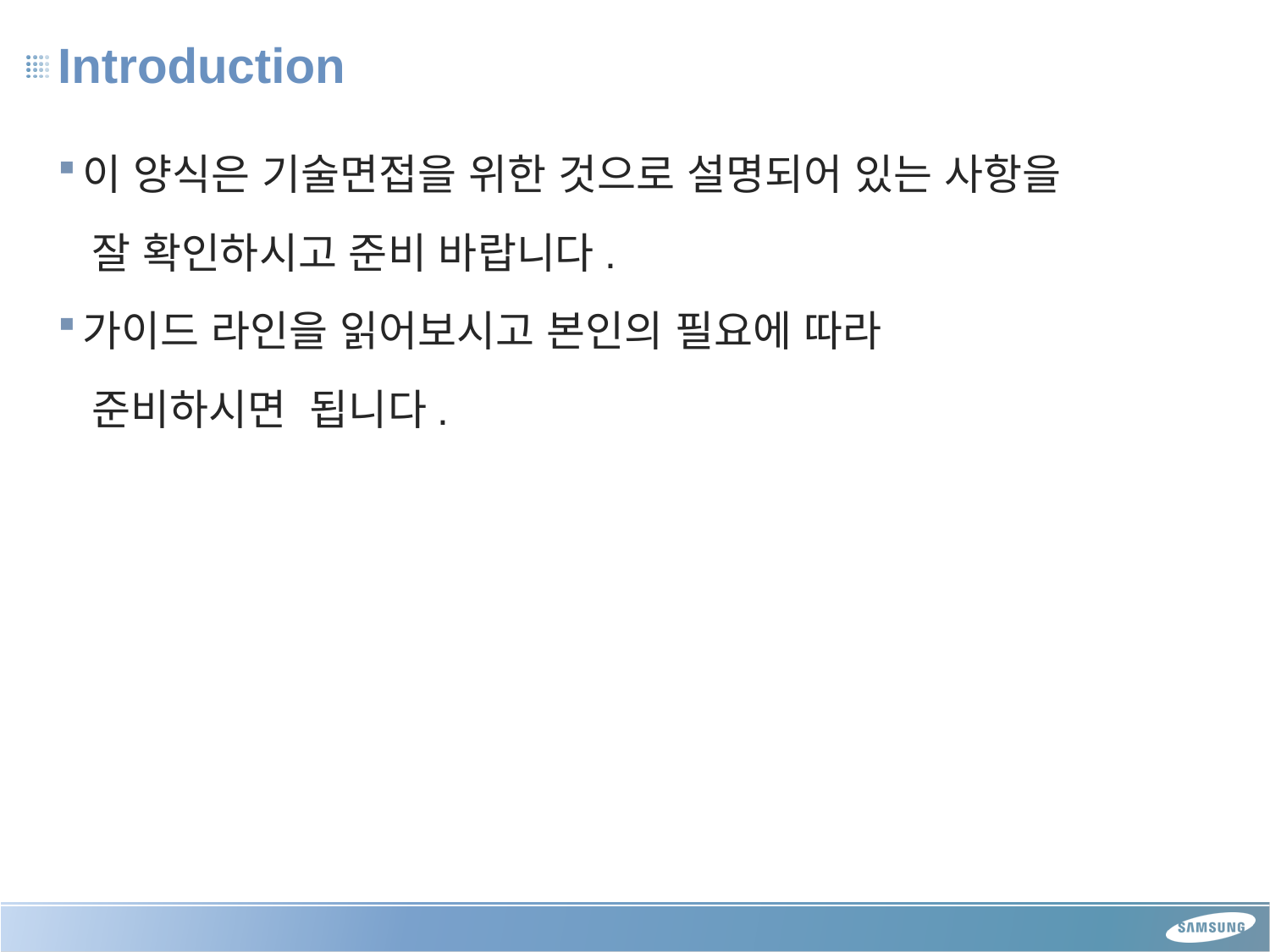

# Introduction
이 양식은 기술면접을 위한 것으로 설명되어 있는 사항을
  잘 확인하시고 준비 바랍니다.
가이드 라인을 읽어보시고 본인의 필요에 따라
  준비하시면  됩니다.